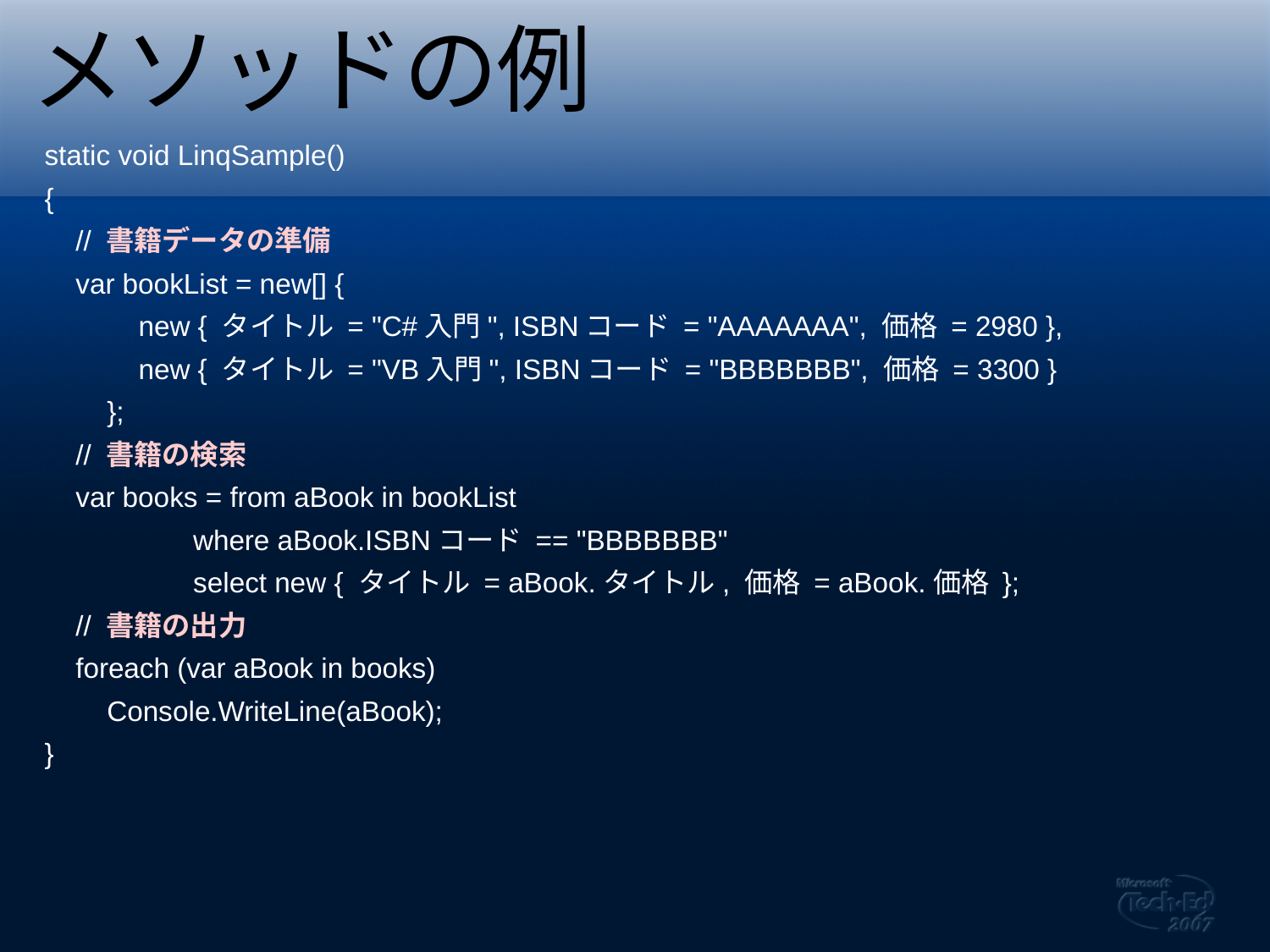

# メソッドの例
static void LinqSample()
{
    // 書籍データの準備
    var bookList = new[] {
            new { タイトル = "C#入門", ISBNコード = "AAAAAAA", 価格 = 2980 },
            new { タイトル = "VB入門", ISBNコード = "BBBBBBB", 価格 = 3300 }
        };
    // 書籍の検索
    var books = from aBook in bookList
                   where aBook.ISBNコード == "BBBBBBB"
                   select new { タイトル = aBook.タイトル, 価格 = aBook.価格 };
    // 書籍の出力
    foreach (var aBook in books)
        Console.WriteLine(aBook);
}